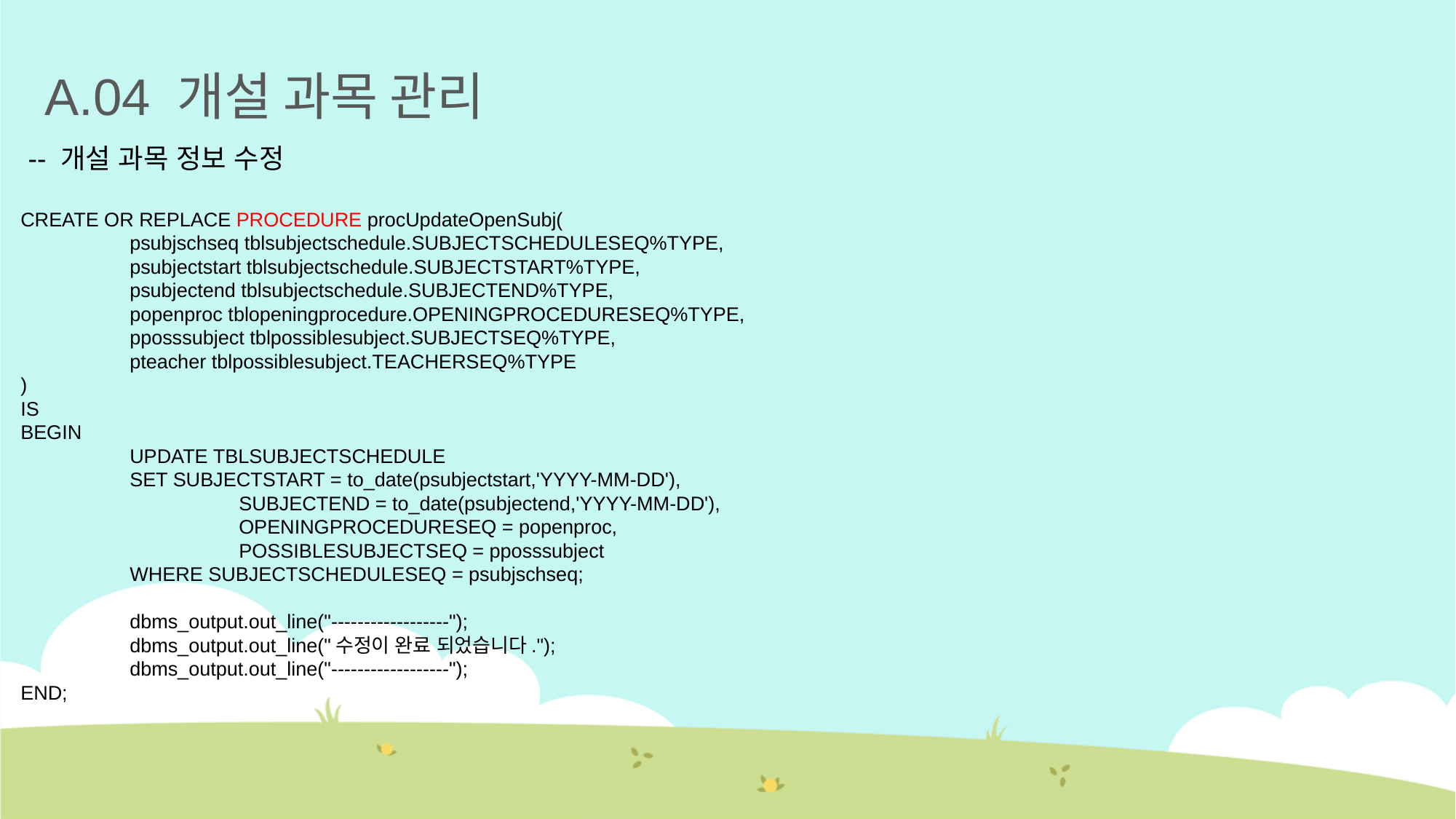

A.04 개설 과목 관리
 -- 개설 과목 정보 수정

CREATE OR REPLACE PROCEDURE procUpdateOpenSubj(
	psubjschseq tblsubjectschedule.SUBJECTSCHEDULESEQ%TYPE,
	psubjectstart tblsubjectschedule.SUBJECTSTART%TYPE,
	psubjectend tblsubjectschedule.SUBJECTEND%TYPE,
	popenproc tblopeningprocedure.OPENINGPROCEDURESEQ%TYPE,
	pposssubject tblpossiblesubject.SUBJECTSEQ%TYPE,
	pteacher tblpossiblesubject.TEACHERSEQ%TYPE
)
IS
BEGIN
	UPDATE TBLSUBJECTSCHEDULE
	SET SUBJECTSTART = to_date(psubjectstart,'YYYY-MM-DD'),
		SUBJECTEND = to_date(psubjectend,'YYYY-MM-DD'),
		OPENINGPROCEDURESEQ = popenproc,
		POSSIBLESUBJECTSEQ = pposssubject
	WHERE SUBJECTSCHEDULESEQ = psubjschseq;

	dbms_output.out_line("------------------");
	dbms_output.out_line("수정이 완료 되었습니다.");
	dbms_output.out_line("------------------");
END;